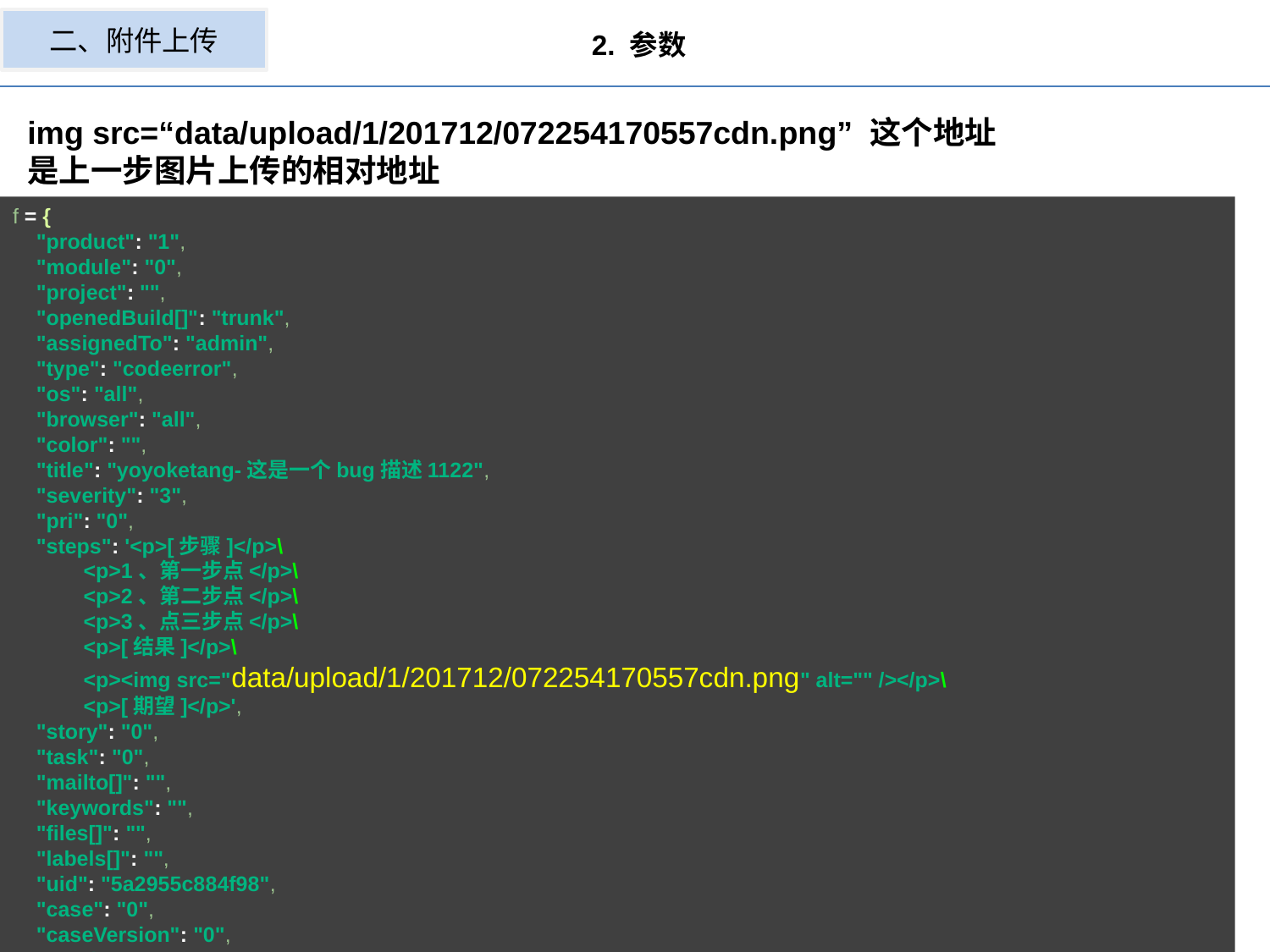

二、附件上传
2. 参数
img src=“data/upload/1/201712/072254170557cdn.png” 这个地址是上一步图片上传的相对地址
f = {
    "product": "1",
    "module": "0",
    "project": "",
    "openedBuild[]": "trunk",
    "assignedTo": "admin",
    "type": "codeerror",
    "os": "all",
    "browser": "all",
    "color": "",
    "title": "yoyoketang-这是一个bug描述1122",
    "severity": "3",
    "pri": "0",
    "steps": '<p>[步骤]</p>\
            <p>1、第一步点</p>\
            <p>2、第二步点</p>\
            <p>3、点三步点</p>\
            <p>[结果]</p>\
            <p><img src="data/upload/1/201712/072254170557cdn.png" alt="" /></p>\
            <p>[期望]</p>',
    "story": "0",
    "task": "0",
    "mailto[]": "",
    "keywords": "",
    "files[]": "",
    "labels[]": "",
    "uid": "5a2955c884f98",
    "case": "0",
    "caseVersion": "0",
    "result": "0",
    "testtask": "0"
    }